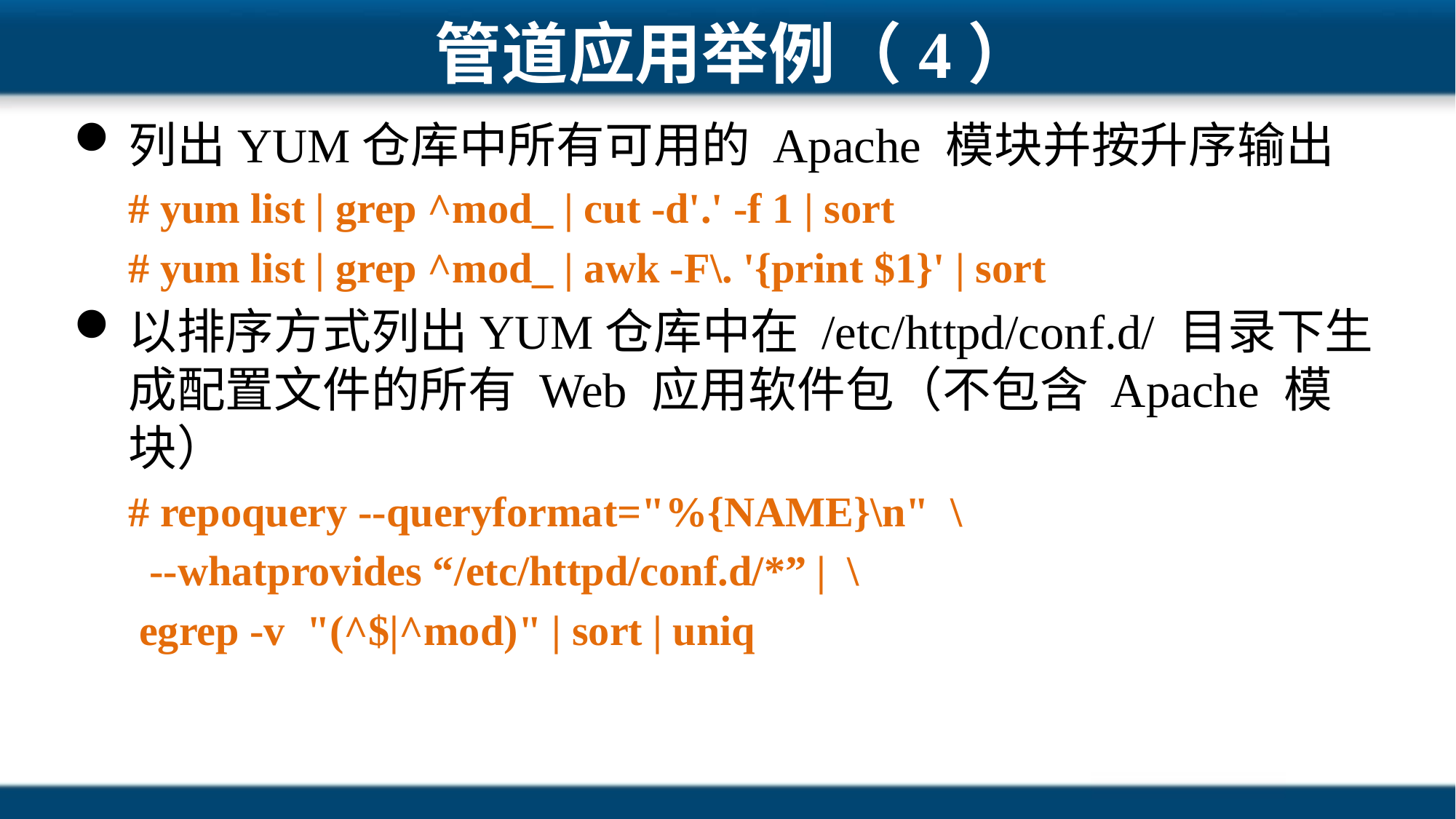

# 管道应用举例（4）
列出YUM仓库中所有可用的 Apache 模块并按升序输出
# yum list | grep ^mod_ | cut -d'.' -f 1 | sort
# yum list | grep ^mod_ | awk -F\. '{print $1}' | sort
以排序方式列出YUM仓库中在 /etc/httpd/conf.d/ 目录下生成配置文件的所有 Web 应用软件包（不包含 Apache 模块）
# repoquery --queryformat="%{NAME}\n"  \
  --whatprovides “/etc/httpd/conf.d/*” |  \
 egrep -v  "(^$|^mod)" | sort | uniq